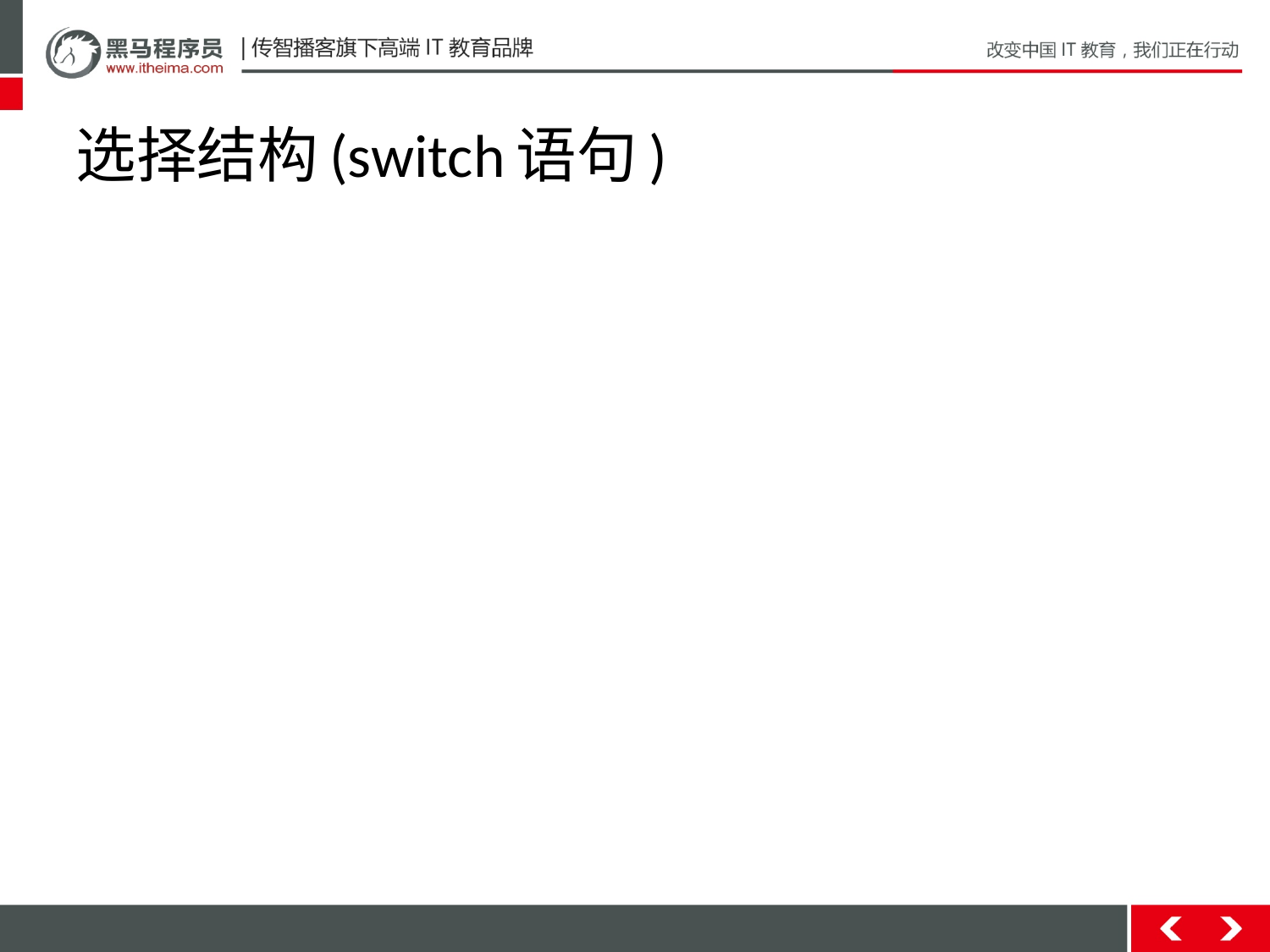

# 选择结构(switch语句)
switch语句格式：
switch(表达式) {
	      case 值1：
			语句体1;
			break;
		    case 值2：
			语句体2;
			break;
		    …
		    default：
			语句体n+1;
			break;
    }